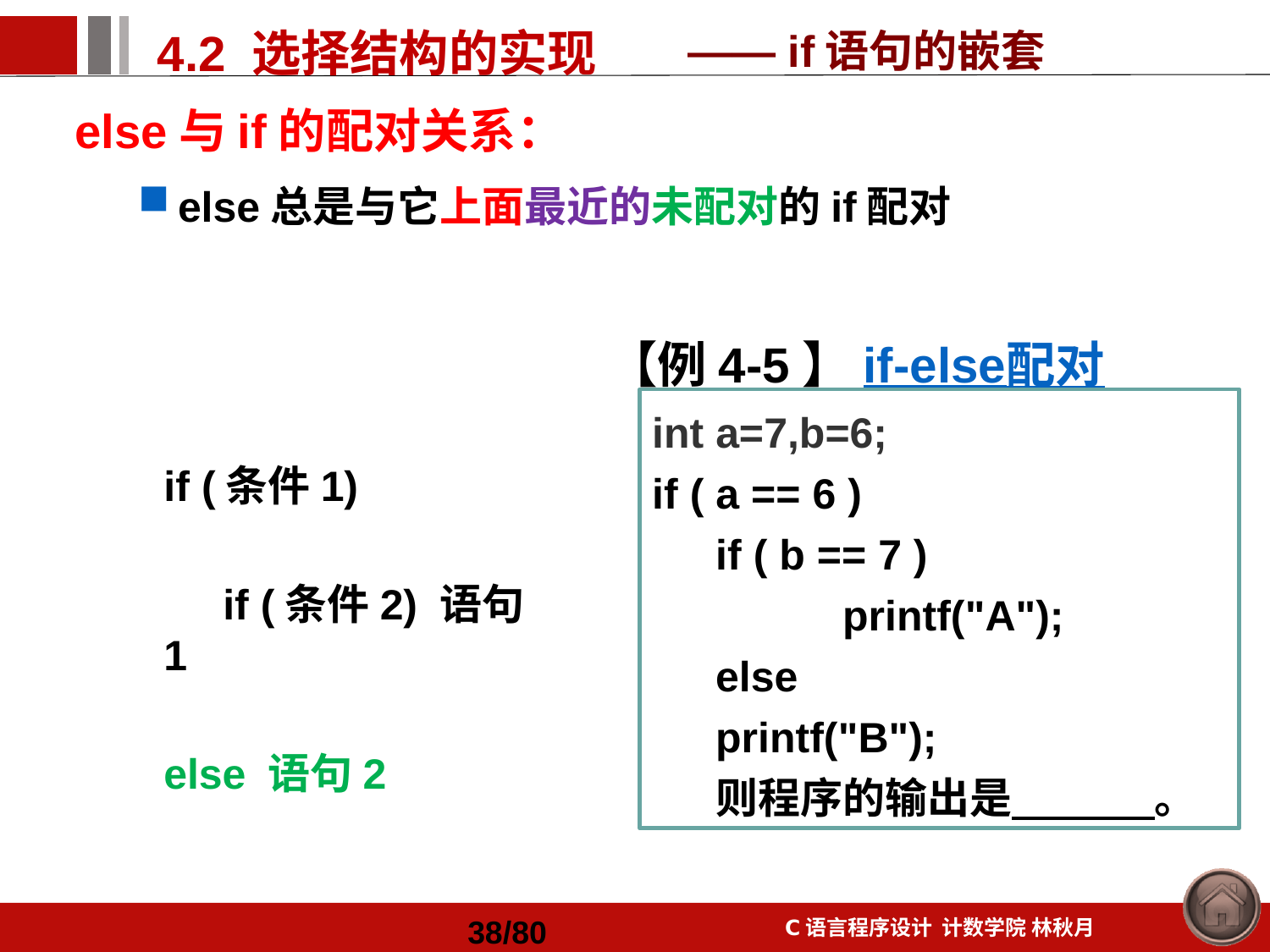

—— if语句的嵌套
else与if的配对关系：
else总是与它上面最近的未配对的if配对

【例4-5】if-else配对
int a=7,b=6;
if ( a == 6 )
if ( b == 7 )
	printf("A");
else
printf("B");
则程序的输出是               。
if (条件1)

     if (条件2) 语句1

else 语句2